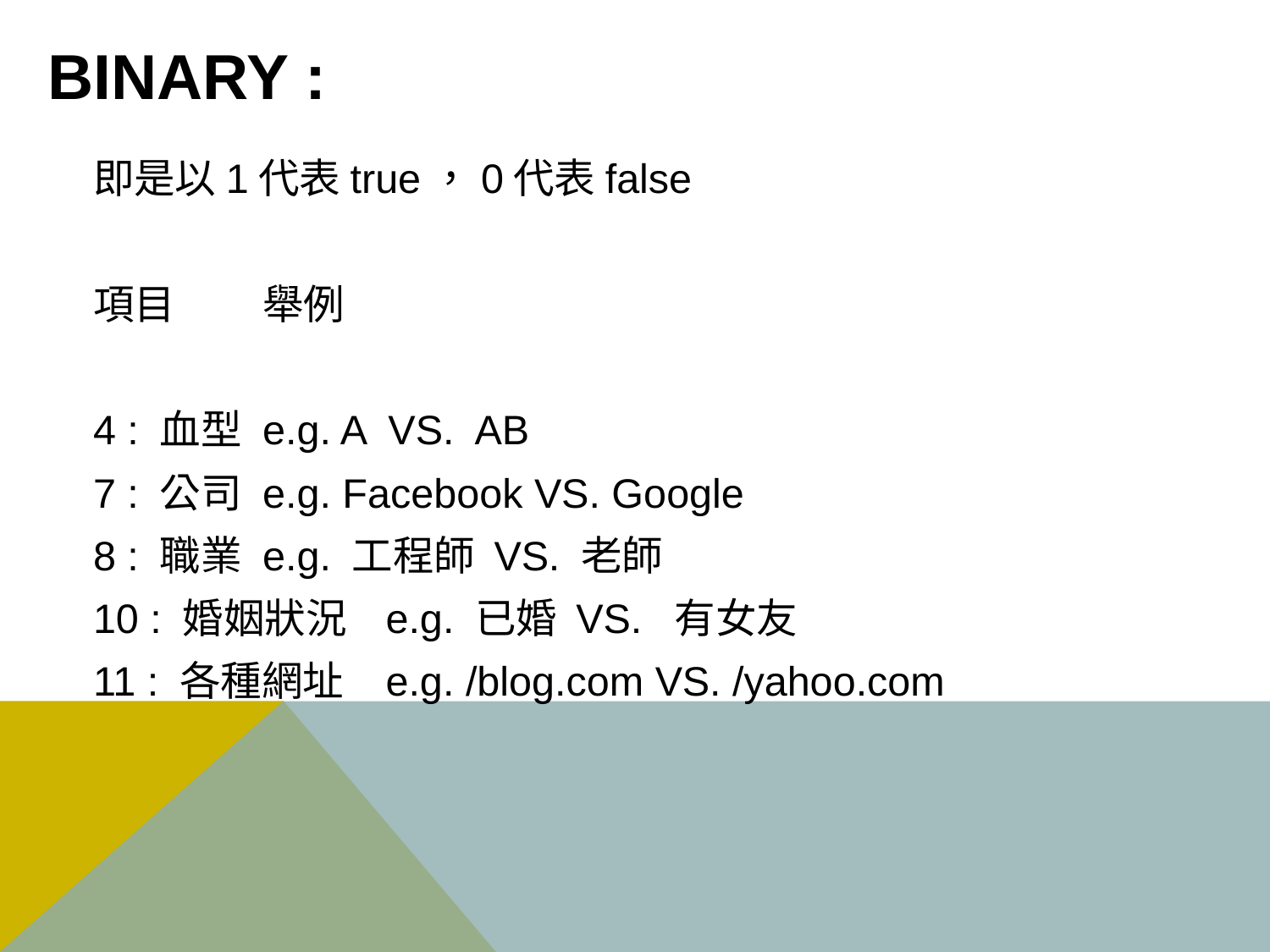

# Binary :
即是以1代表true，0代表false

項目			舉例

4 : 血型		e.g. A  VS.  AB
7 : 公司		e.g. Facebook VS. Google
8 : 職業		e.g. 工程師 VS. 老師
10 : 婚姻狀況		e.g. 已婚 VS.  有女友
11 : 各種網址		e.g. /blog.com VS. /yahoo.com